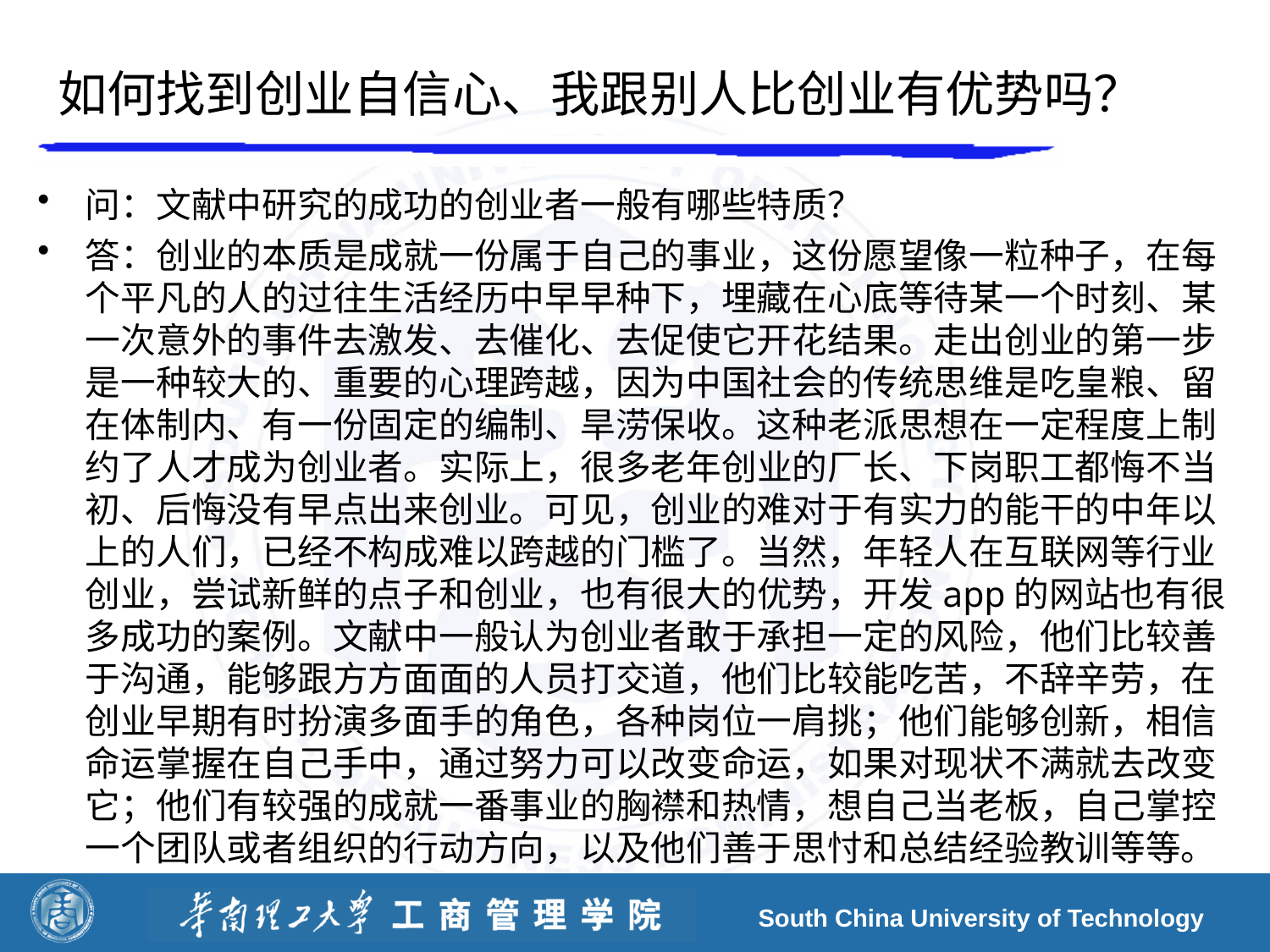

# 如何找到创业自信心、我跟别人比创业有优势吗？
问：文献中研究的成功的创业者一般有哪些特质？
答：创业的本质是成就一份属于自己的事业，这份愿望像一粒种子，在每个平凡的人的过往生活经历中早早种下，埋藏在心底等待某一个时刻、某一次意外的事件去激发、去催化、去促使它开花结果。走出创业的第一步是一种较大的、重要的心理跨越，因为中国社会的传统思维是吃皇粮、留在体制内、有一份固定的编制、旱涝保收。这种老派思想在一定程度上制约了人才成为创业者。实际上，很多老年创业的厂长、下岗职工都悔不当初、后悔没有早点出来创业。可见，创业的难对于有实力的能干的中年以上的人们，已经不构成难以跨越的门槛了。当然，年轻人在互联网等行业创业，尝试新鲜的点子和创业，也有很大的优势，开发app的网站也有很多成功的案例。文献中一般认为创业者敢于承担一定的风险，他们比较善于沟通，能够跟方方面面的人员打交道，他们比较能吃苦，不辞辛劳，在创业早期有时扮演多面手的角色，各种岗位一肩挑；他们能够创新，相信命运掌握在自己手中，通过努力可以改变命运，如果对现状不满就去改变它；他们有较强的成就一番事业的胸襟和热情，想自己当老板，自己掌控一个团队或者组织的行动方向，以及他们善于思忖和总结经验教训等等。
South China University of Technology